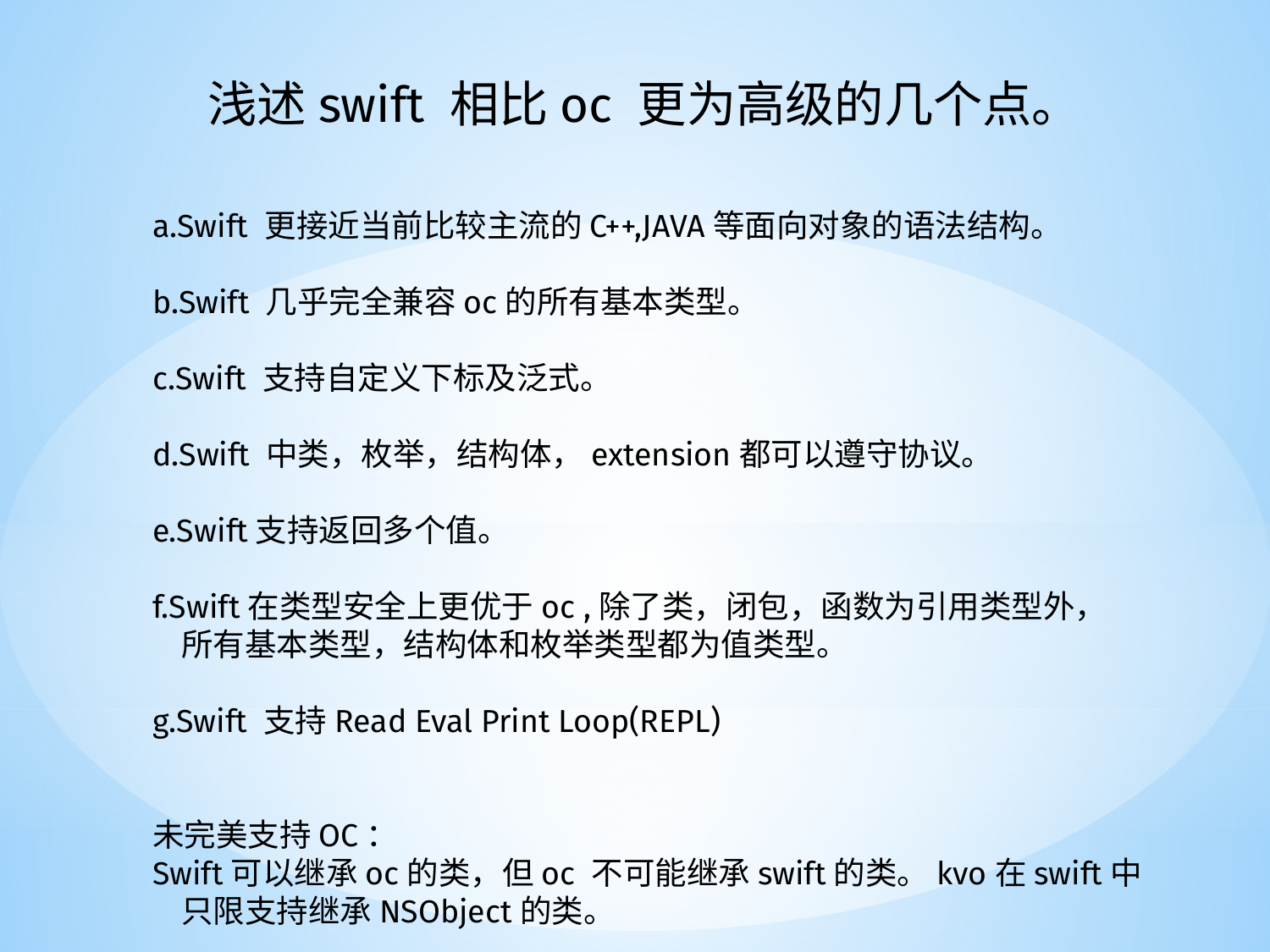

浅述swift 相比oc 更为高级的几个点。

a.Swift 更接近当前比较主流的C++,JAVA等面向对象的语法结构。

b.Swift 几乎完全兼容oc的所有基本类型。

c.Swift 支持自定义下标及泛式。

d.Swift 中类，枚举，结构体，extension都可以遵守协议。

e.Swift支持返回多个值。

f.Swift在类型安全上更优于oc ,除了类，闭包，函数为引用类型外，
   所有基本类型，结构体和枚举类型都为值类型。

g.Swift 支持Read Eval Print Loop(REPL)

未完美支持OC：
Swift可以继承oc的类，但oc 不可能继承swift的类。kvo在swift中
   只限支持继承NSObject的类。